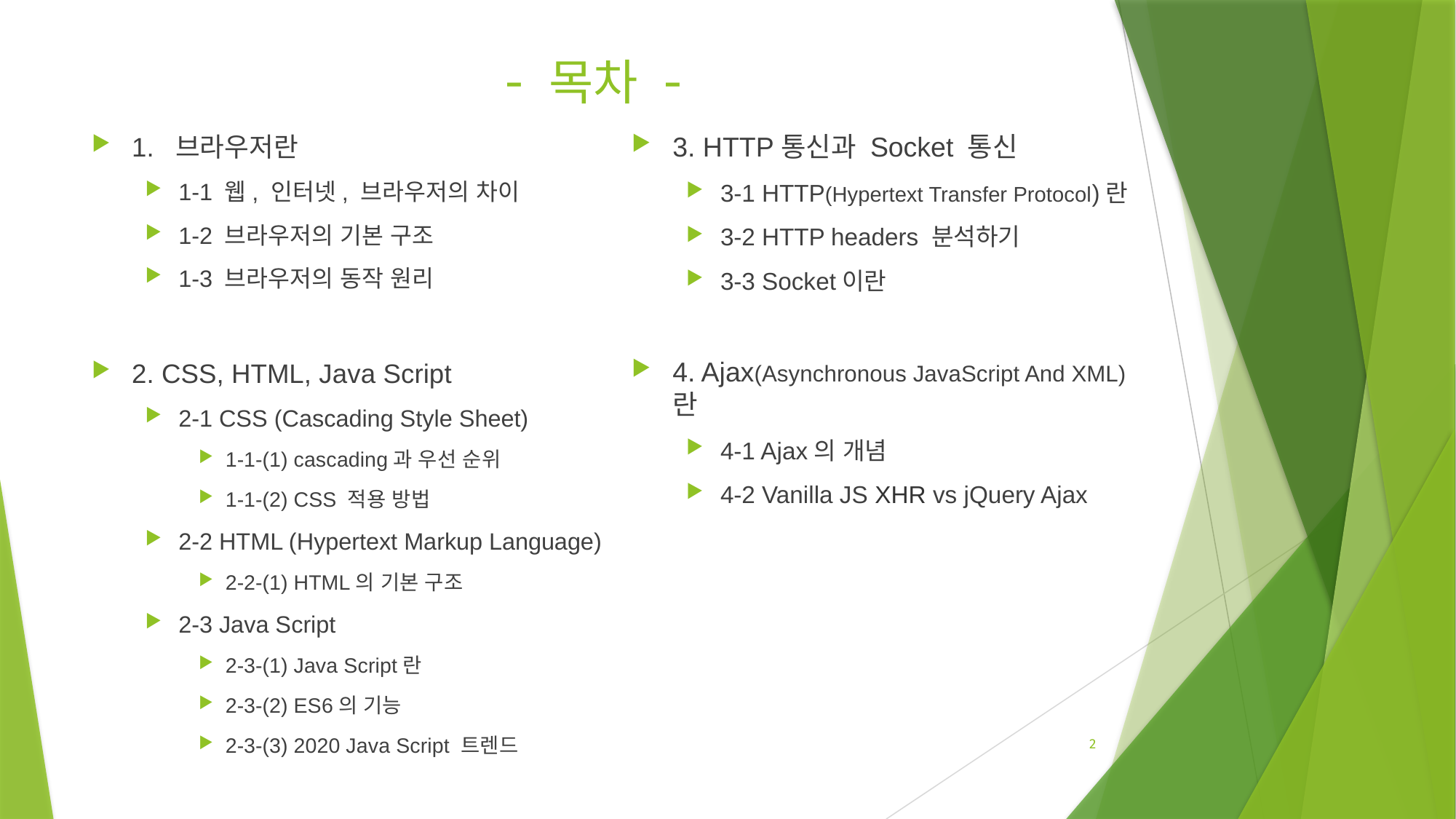

# - 목차 -
3. HTTP통신과 Socket 통신
3-1 HTTP(Hypertext Transfer Protocol)란
3-2 HTTP headers 분석하기
3-3 Socket이란

4. Ajax(Asynchronous JavaScript And XML)란
4-1 Ajax의 개념
4-2 Vanilla JS XHR vs jQuery Ajax

1.  브라우저란
1-1 웹, 인터넷, 브라우저의 차이
1-2 브라우저의 기본 구조
1-3 브라우저의 동작 원리

2. CSS, HTML, Java Script
2-1 CSS (Cascading Style Sheet)
1-1-(1) cascading과 우선 순위
1-1-(2) CSS 적용 방법
2-2 HTML (Hypertext Markup Language)
2-2-(1) HTML의 기본 구조
2-3 Java Script
2-3-(1) Java Script란
2-3-(2) ES6의 기능
2-3-(3) 2020 Java Script 트렌드

2